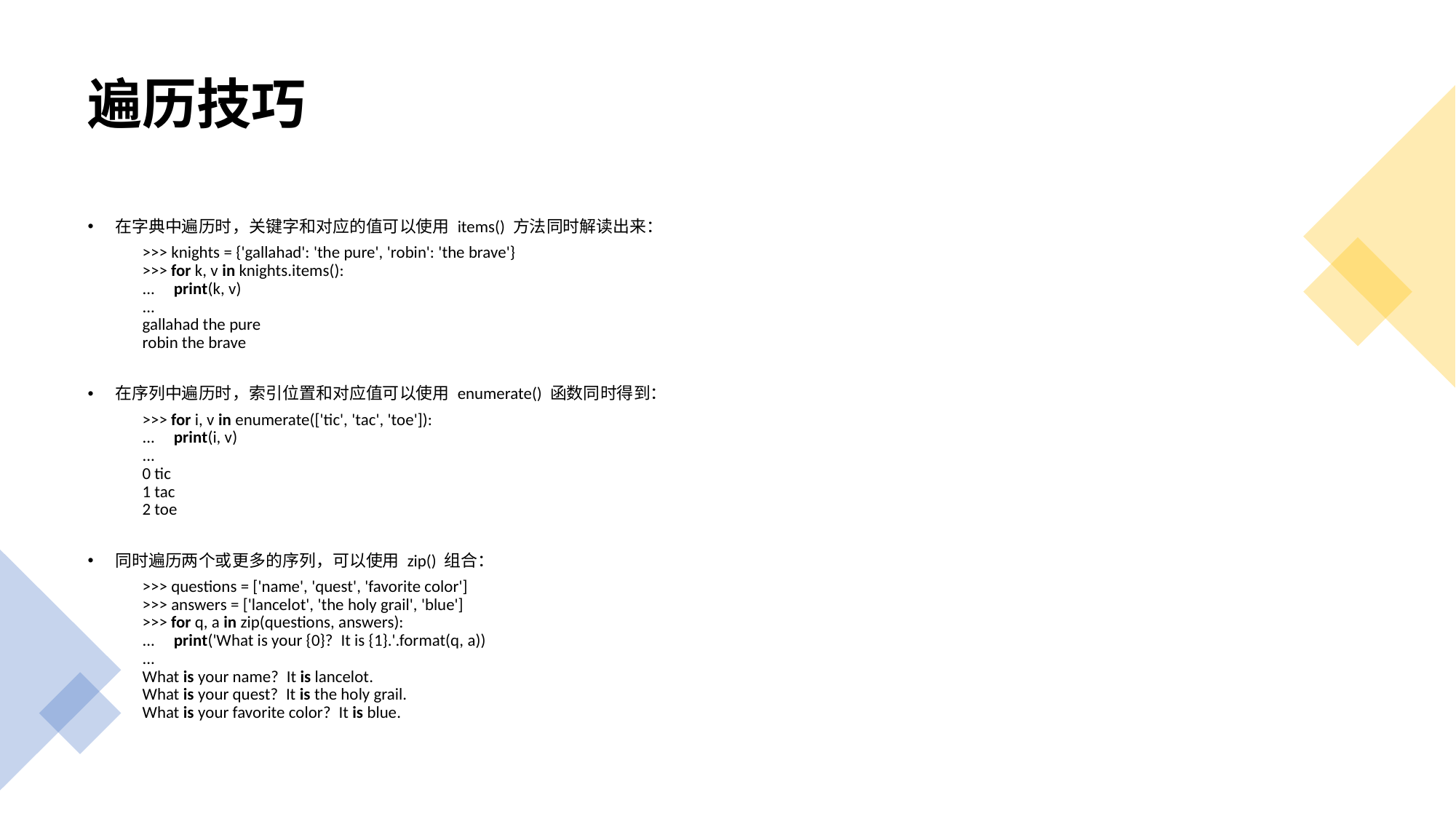

# 遍历技巧

在字典中遍历时，关键字和对应的值可以使用 items() 方法同时解读出来：
>>> knights = {'gallahad': 'the pure', 'robin': 'the brave'}
>>> for k, v in knights.items():
...     print(k, v)
...
gallahad the pure
robin the brave
在序列中遍历时，索引位置和对应值可以使用 enumerate() 函数同时得到：
>>> for i, v in enumerate(['tic', 'tac', 'toe']):
...     print(i, v)
...
0 tic
1 tac
2 toe
同时遍历两个或更多的序列，可以使用 zip() 组合：
>>> questions = ['name', 'quest', 'favorite color']
>>> answers = ['lancelot', 'the holy grail', 'blue']
>>> for q, a in zip(questions, answers):
...     print('What is your {0}?  It is {1}.'.format(q, a))
...
What is your name?  It is lancelot.
What is your quest?  It is the holy grail.
What is your favorite color?  It is blue.